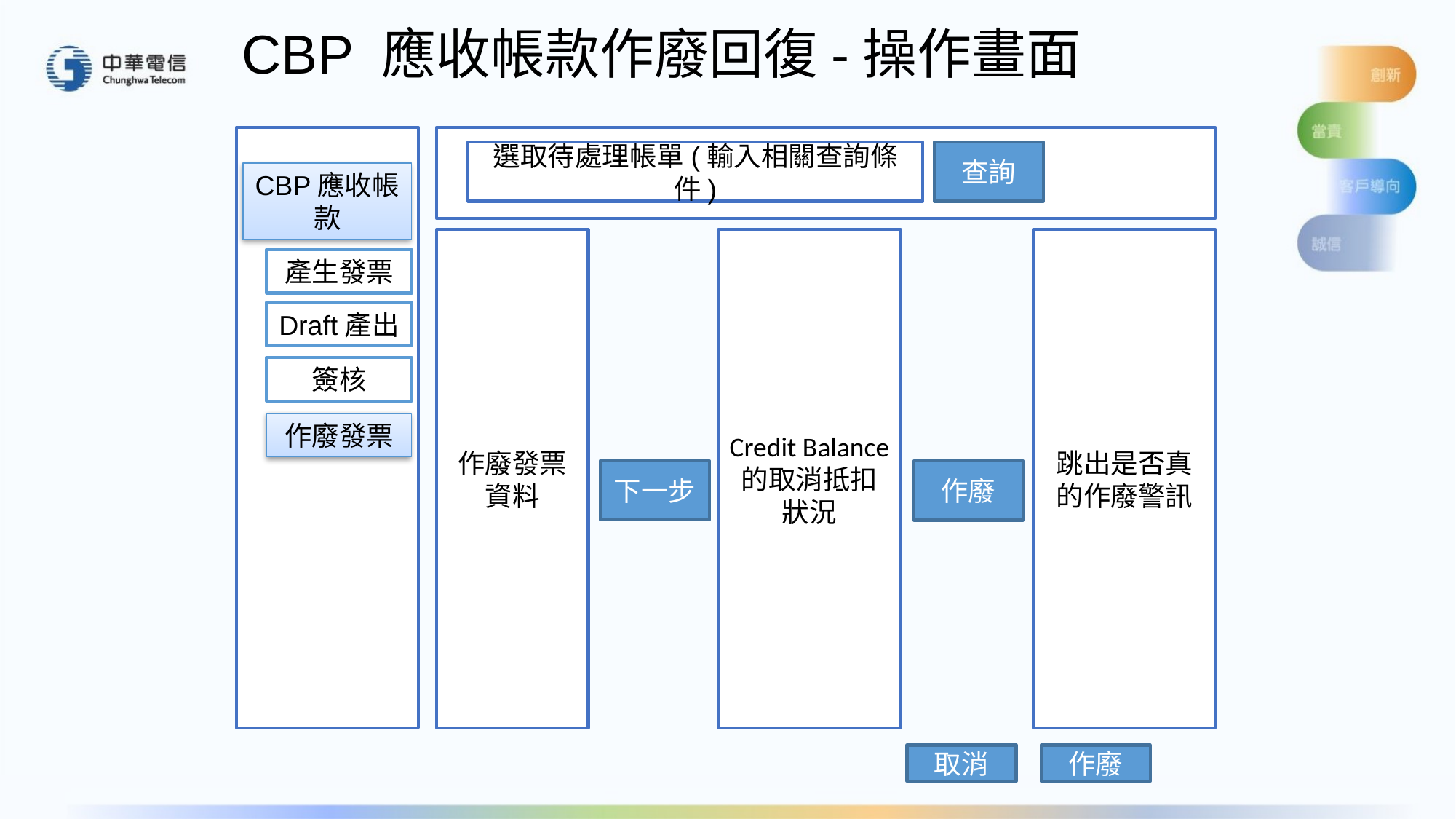

# CBP 應收帳款作廢回復-操作畫面

CBP應收帳款
產生發票
Draft產出
簽核
作廢發票

選取待處理帳單(輸入相關查詢條件)
查詢
Credit Balance
的取消抵扣狀況
跳出是否真的作廢警訊
作廢發票資料
下一步
作廢
取消
作廢